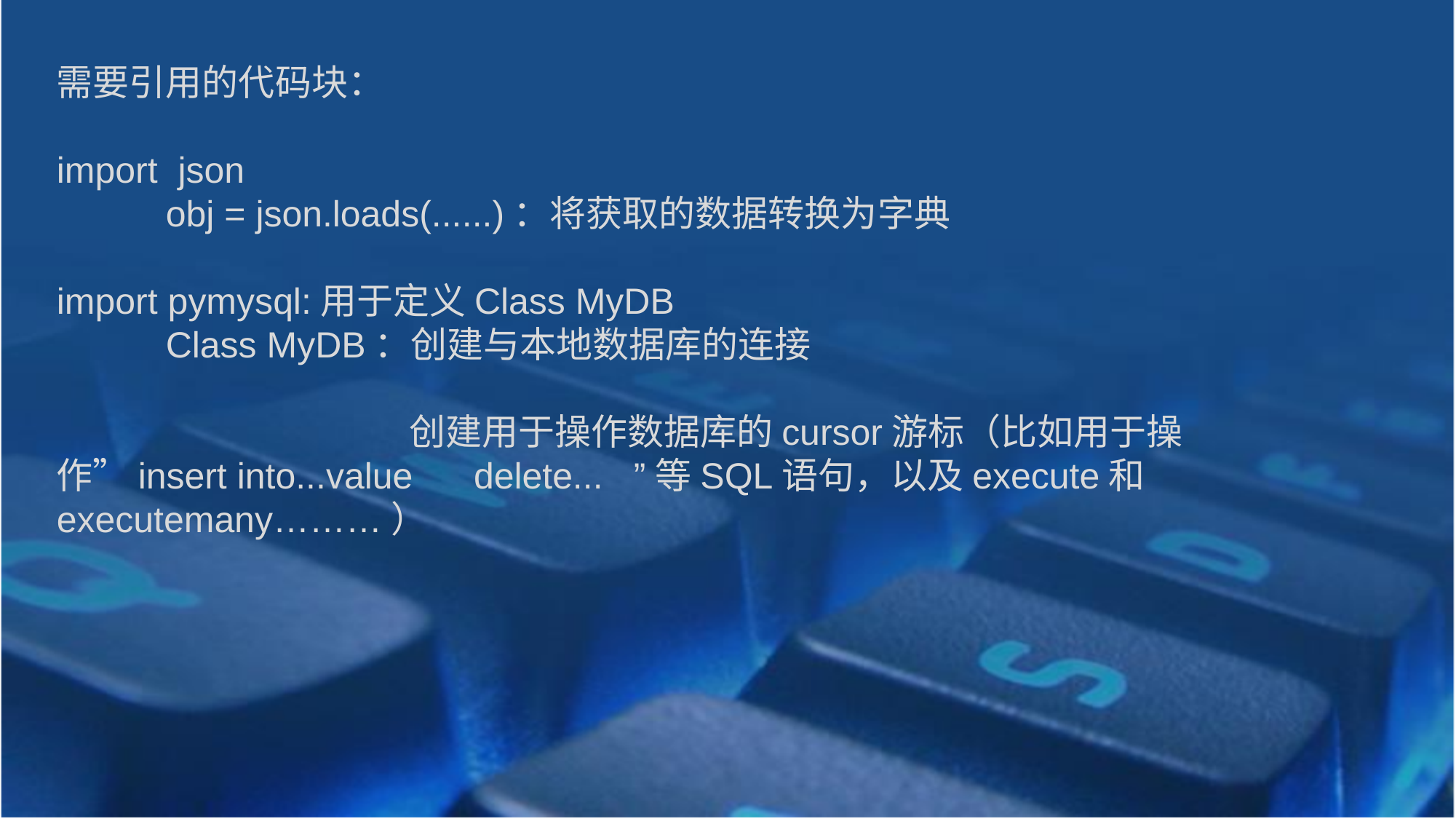

需要引用的代码块：

import  json
	obj = json.loads(......)：将获取的数据转换为字典

import pymysql:用于定义Class MyDB
	Class MyDB：创建与本地数据库的连接

			  创建用于操作数据库的cursor游标（比如用于操作”insert into...value      delete...   ”等SQL语句，以及execute和
executemany………）